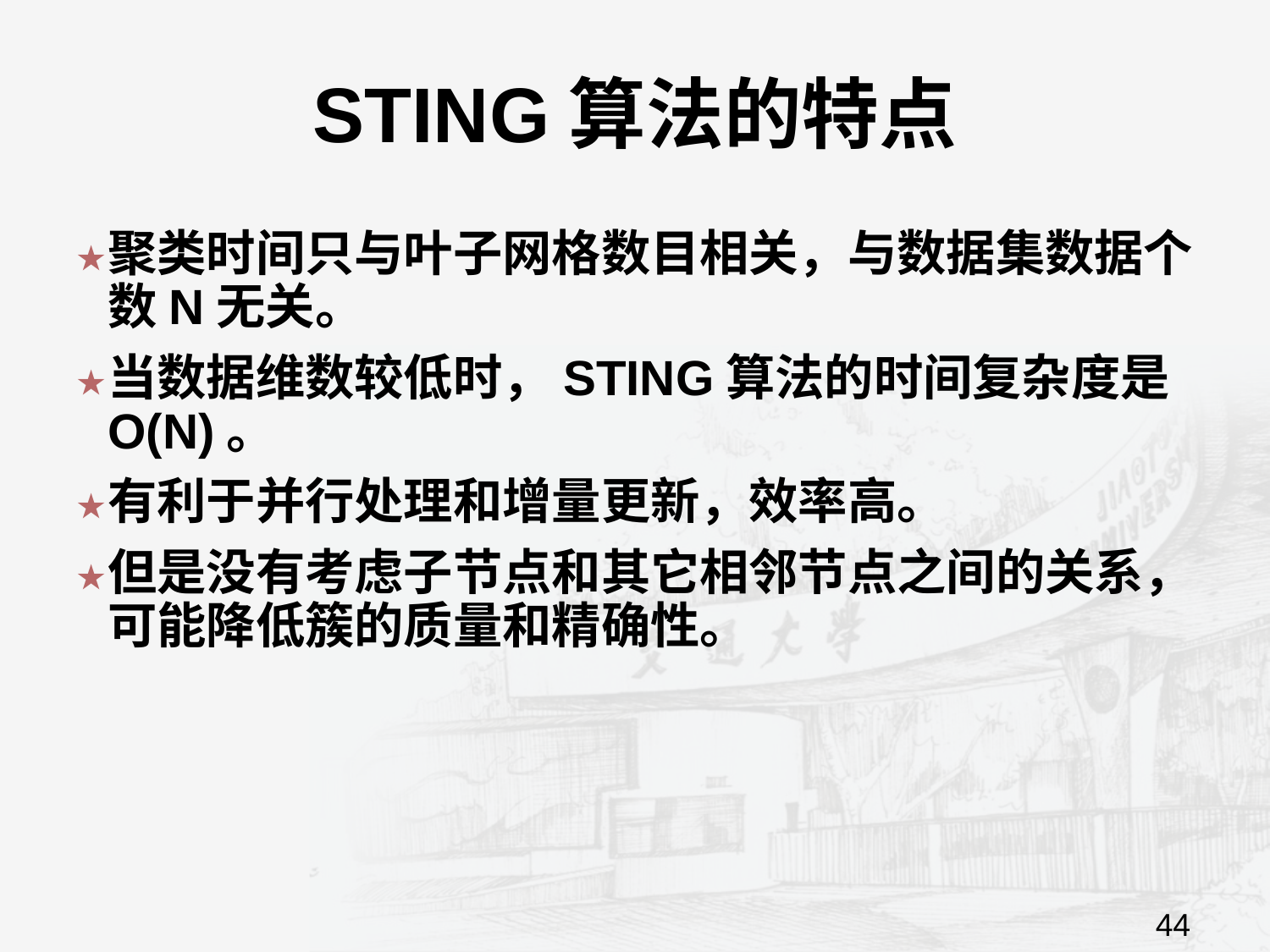

# STING算法的特点
聚类时间只与叶子网格数目相关，与数据集数据个数N无关。
当数据维数较低时，STING算法的时间复杂度是O(N)。
有利于并行处理和增量更新，效率高。
但是没有考虑子节点和其它相邻节点之间的关系，可能降低簇的质量和精确性。
44